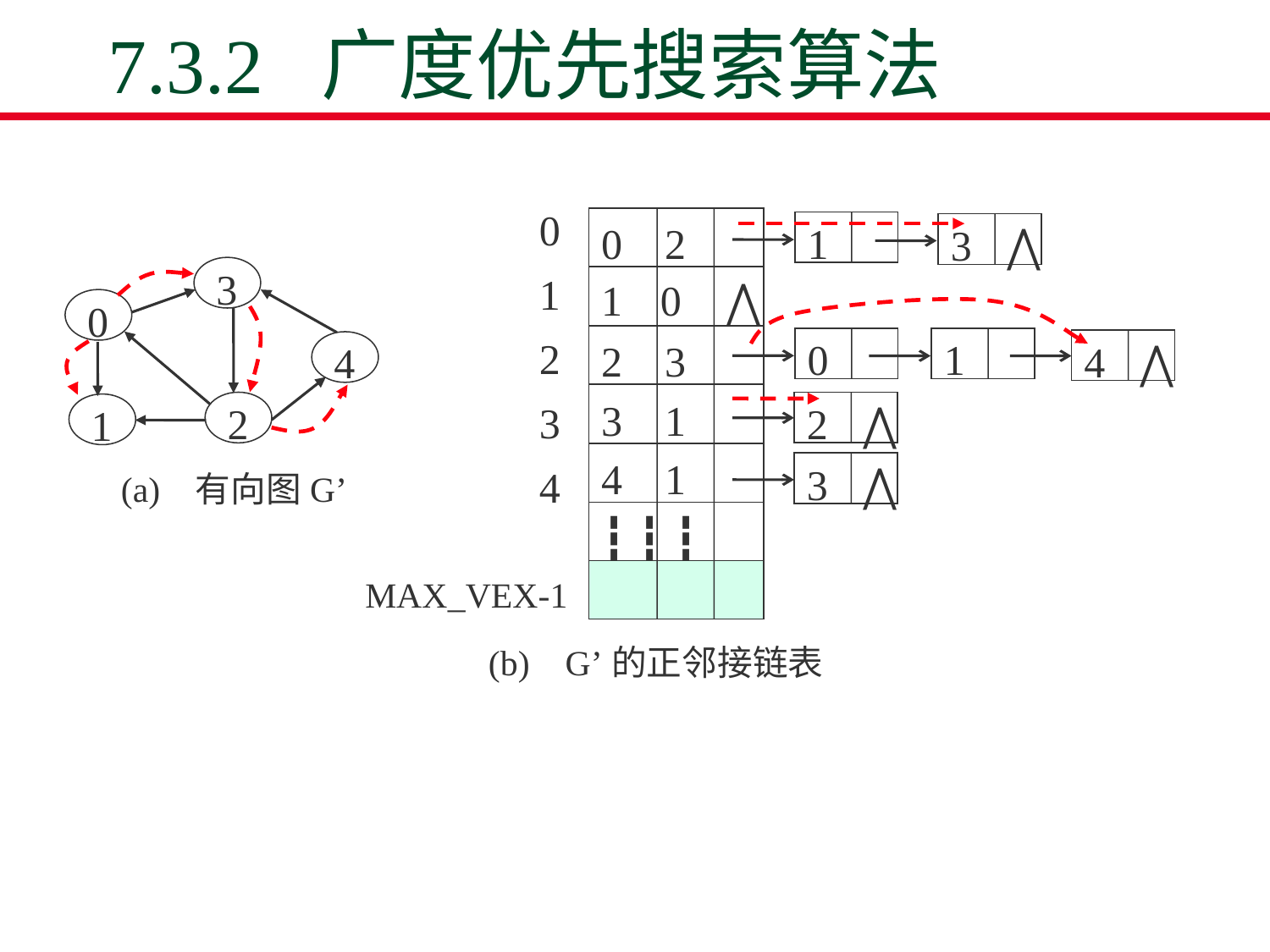

# 7.3.2  广度优先搜索算法
0
1
2
3
4
0    2

1    0    ⋀

2    3

3    1

4    1

┇ ┇ ┇

1

3   ⋀

0

1

4   ⋀

2   ⋀

3   ⋀

MAX_VEX-1

3
0

4

2
1

(a)   有向图G’

(b)    G’的正邻接链表